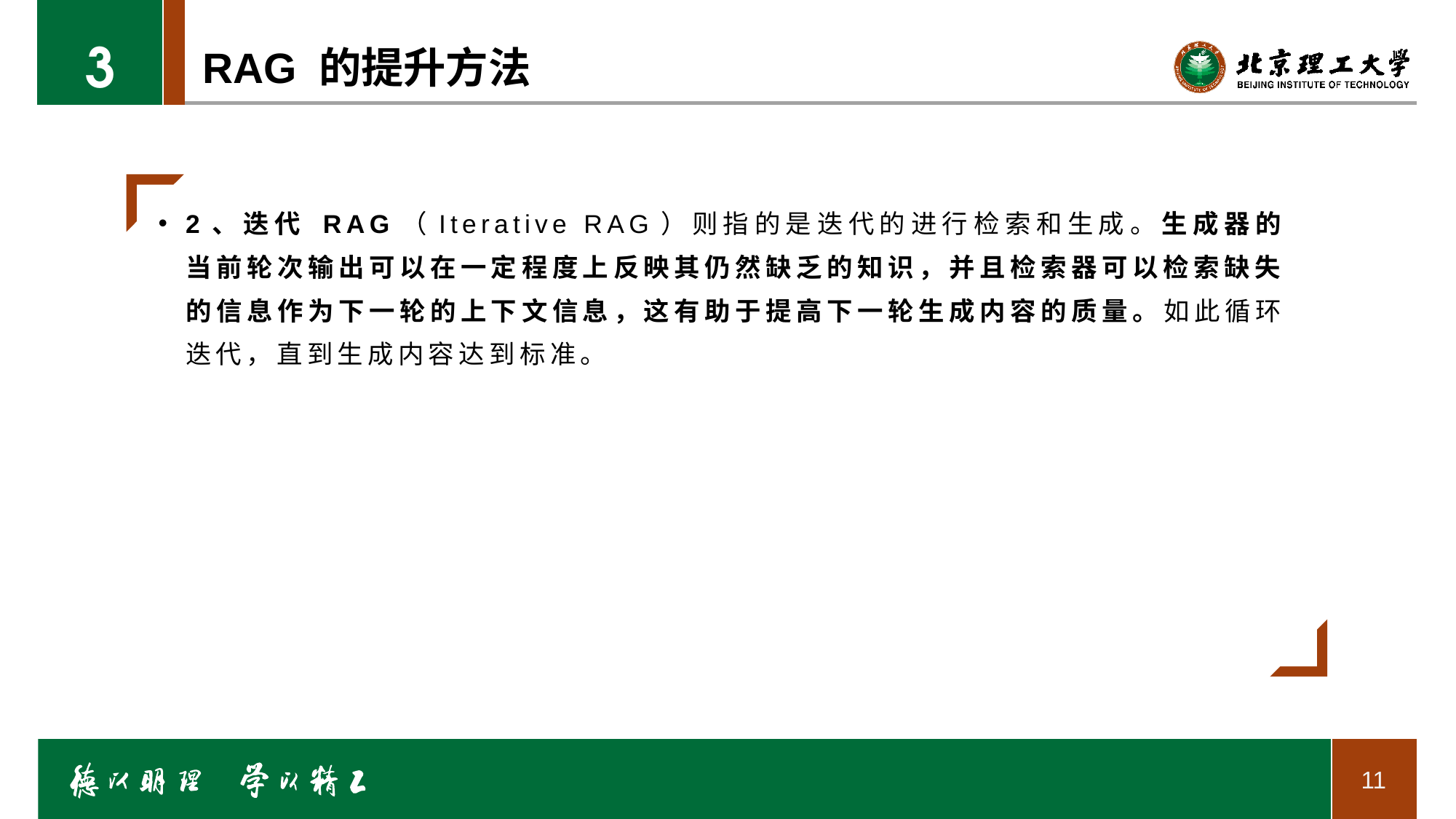

3
# RAG 的提升方法

2、迭代 RAG（Iterative RAG）则指的是迭代的进行检索和生成。生成器的当前轮次输出可以在一定程度上反映其仍然缺乏的知识，并且检索器可以检索缺失的信息作为下一轮的上下文信息，这有助于提高下一轮生成内容的质量。如此循环迭代，直到生成内容达到标准。